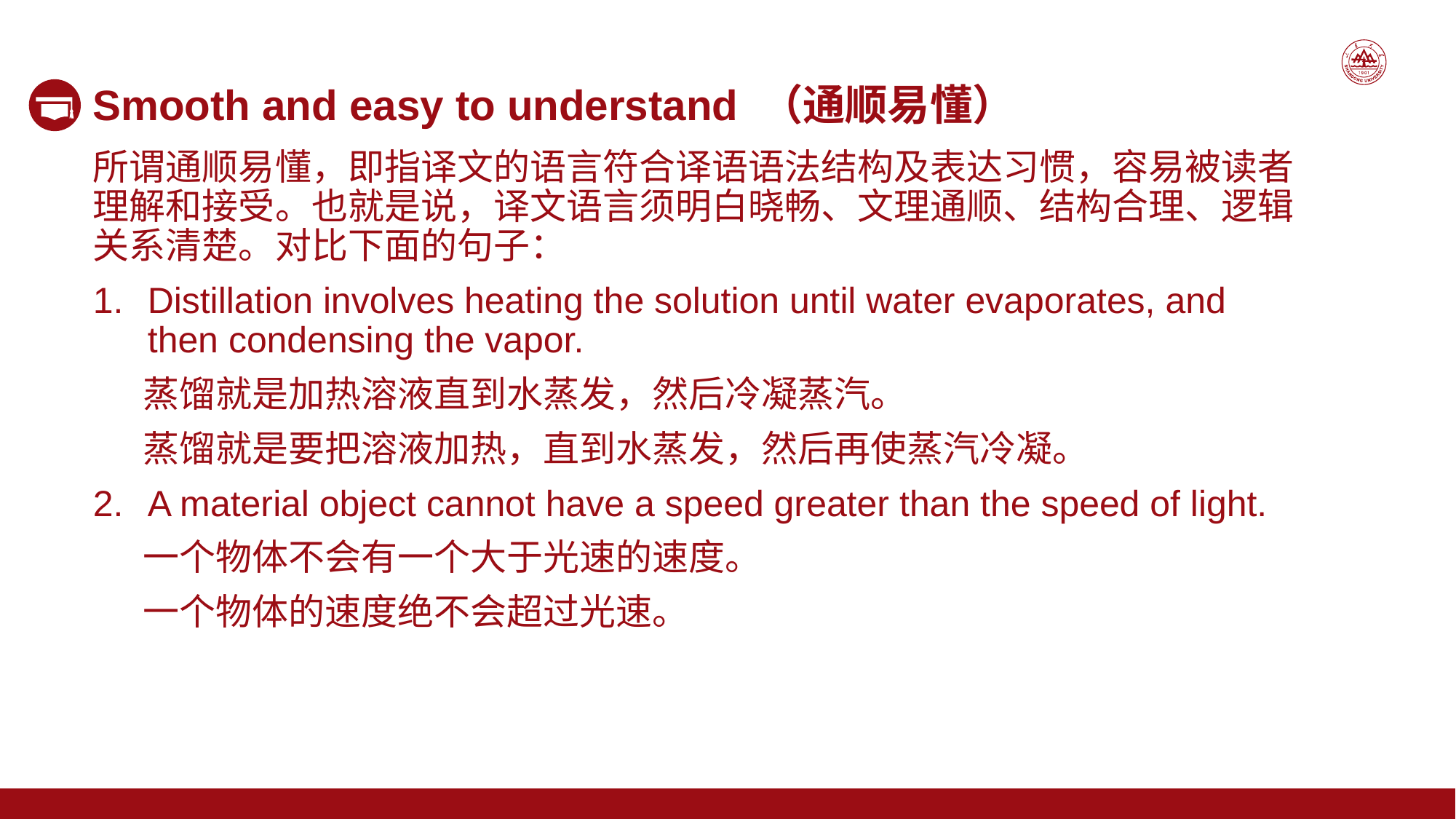

Smooth and easy to understand （通顺易懂）
所谓通顺易懂，即指译文的语言符合译语语法结构及表达习惯，容易被读者理解和接受。也就是说，译文语言须明白晓畅、文理通顺、结构合理、逻辑关系清楚。对比下面的句子：
Distillation involves heating the solution until water evaporates, and then condensing the vapor.
     蒸馏就是加热溶液直到水蒸发，然后冷凝蒸汽。
     蒸馏就是要把溶液加热，直到水蒸发，然后再使蒸汽冷凝。
A material object cannot have a speed greater than the speed of light.
     一个物体不会有一个大于光速的速度。
     一个物体的速度绝不会超过光速。